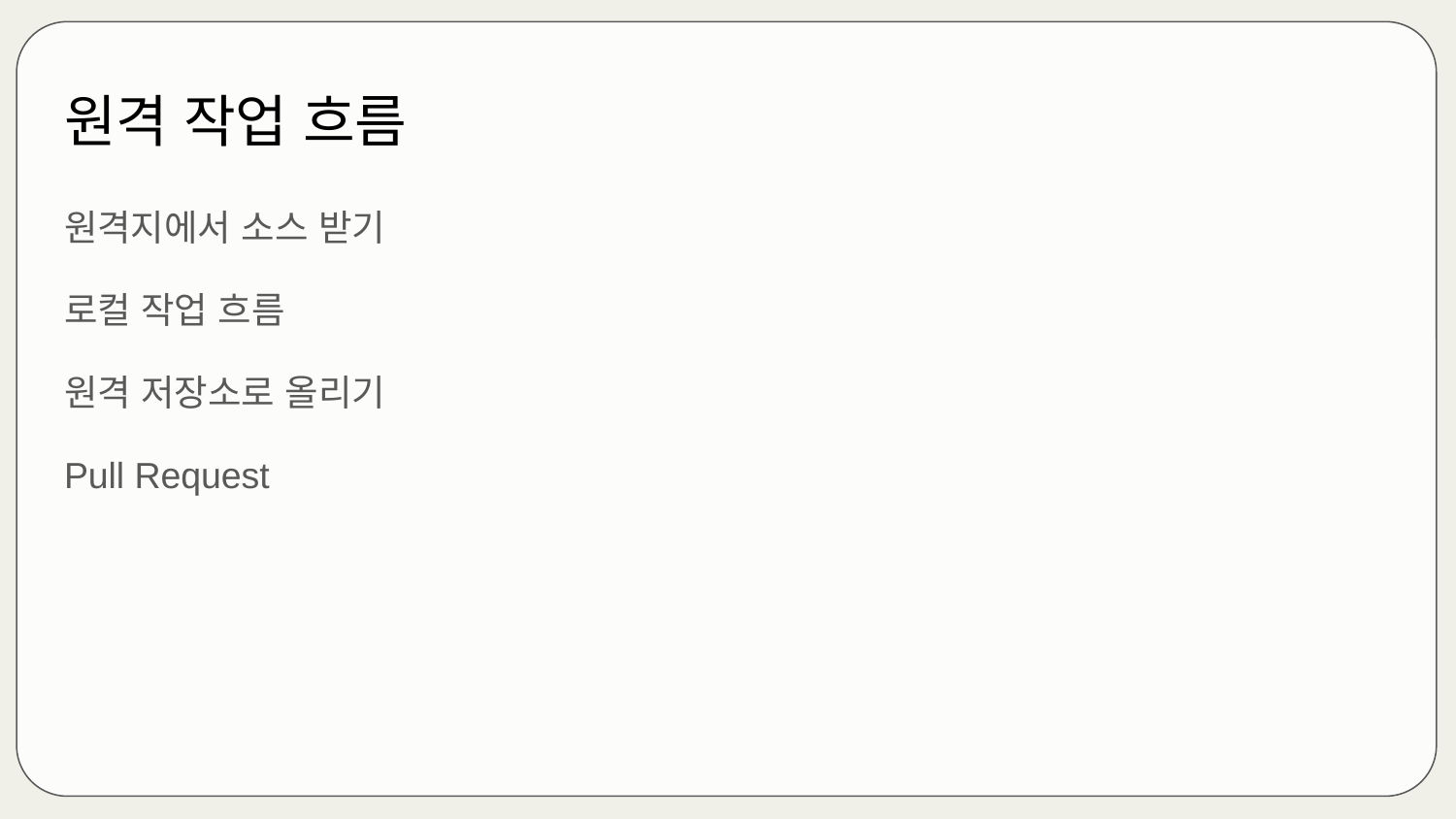

# 원격 작업 흐름
원격지에서 소스 받기
로컬 작업 흐름
원격 저장소로 올리기
Pull Request